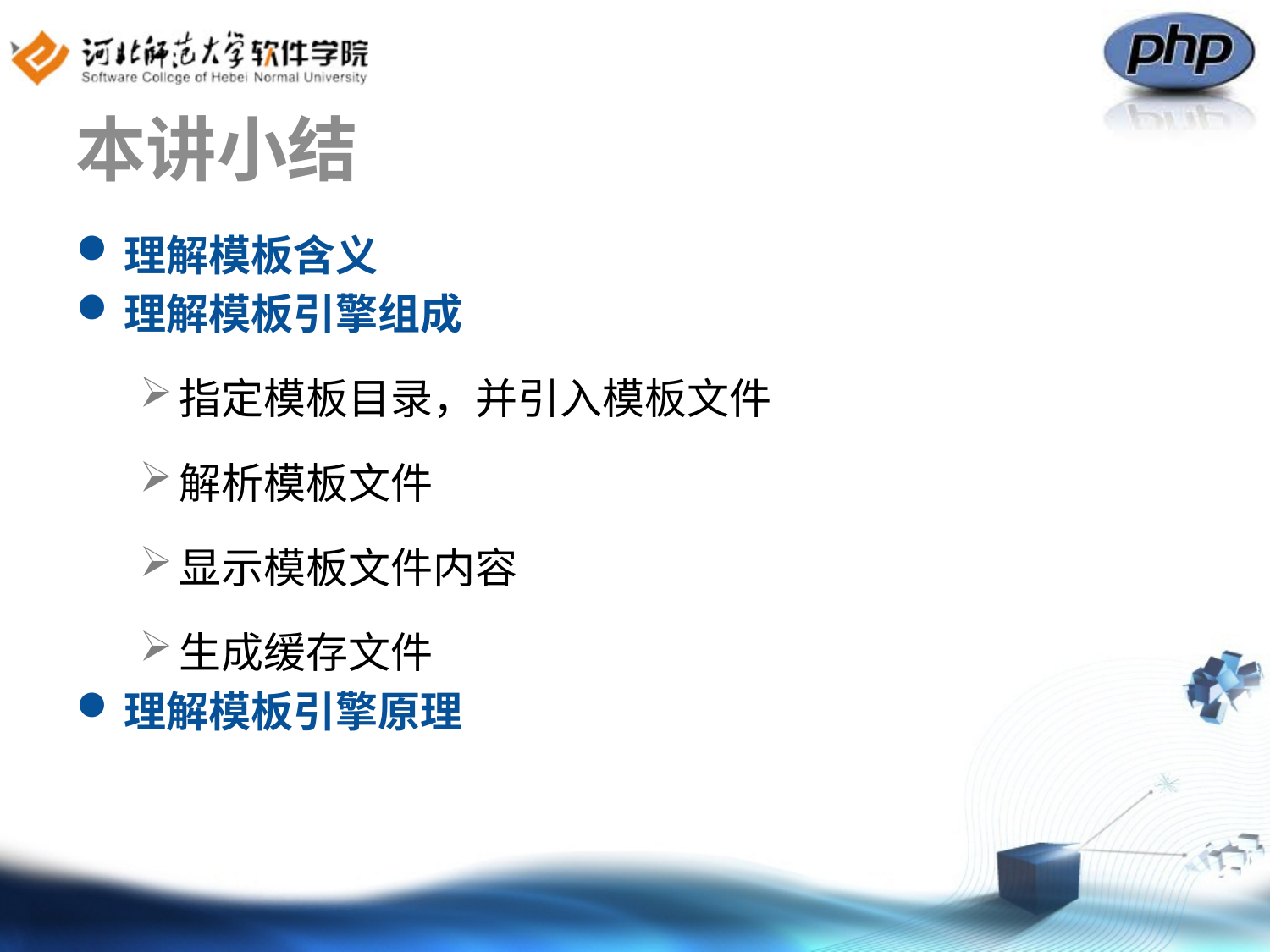

# 本讲小结
理解模板含义
理解模板引擎组成
指定模板目录，并引入模板文件
解析模板文件
显示模板文件内容
生成缓存文件
理解模板引擎原理